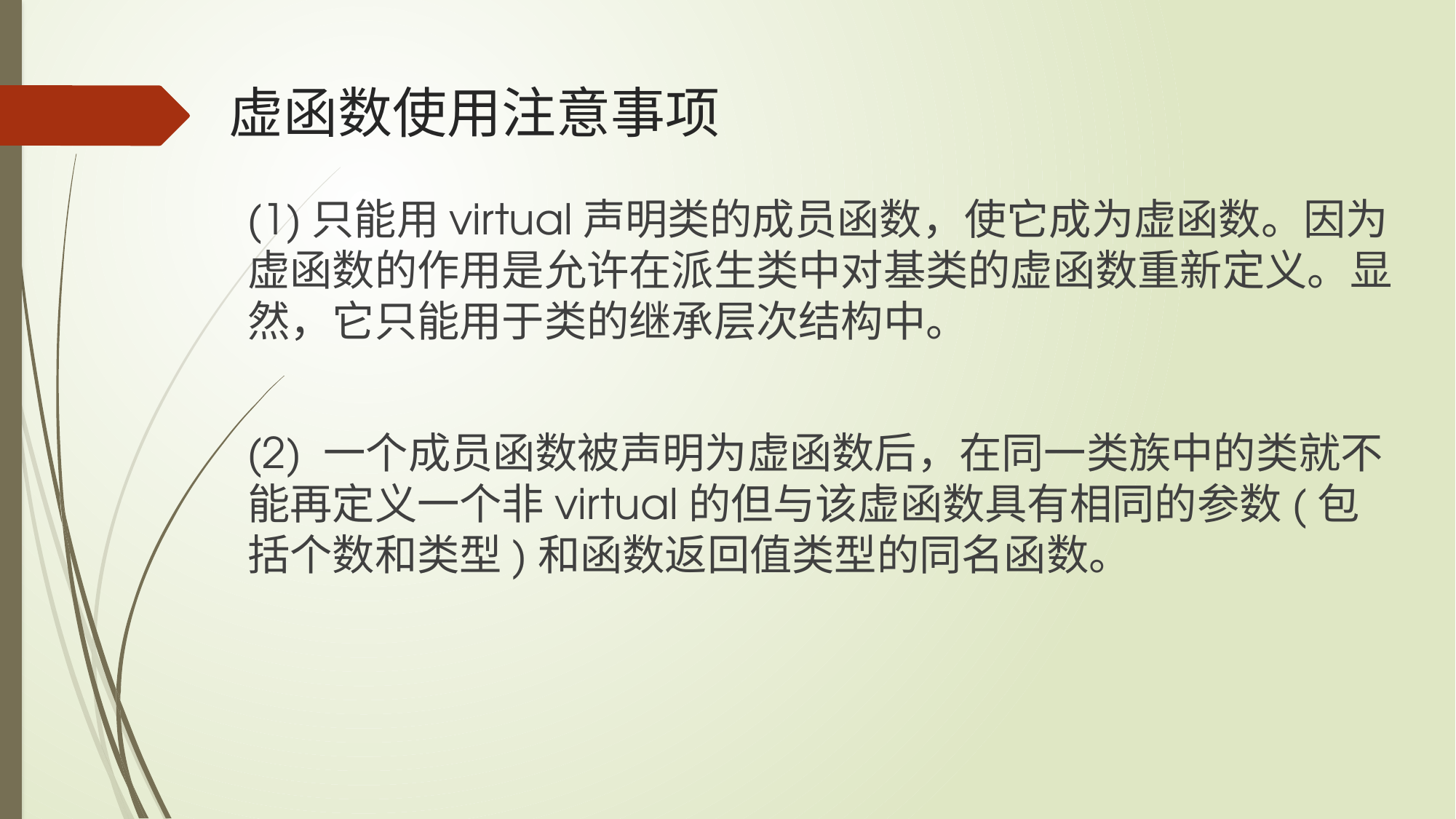

# 虚函数使用注意事项
(1)只能用virtual声明类的成员函数，使它成为虚函数。因为虚函数的作用是允许在派生类中对基类的虚函数重新定义。显然，它只能用于类的继承层次结构中。

(2) 一个成员函数被声明为虚函数后，在同一类族中的类就不能再定义一个非virtual的但与该虚函数具有相同的参数(包括个数和类型)和函数返回值类型的同名函数。